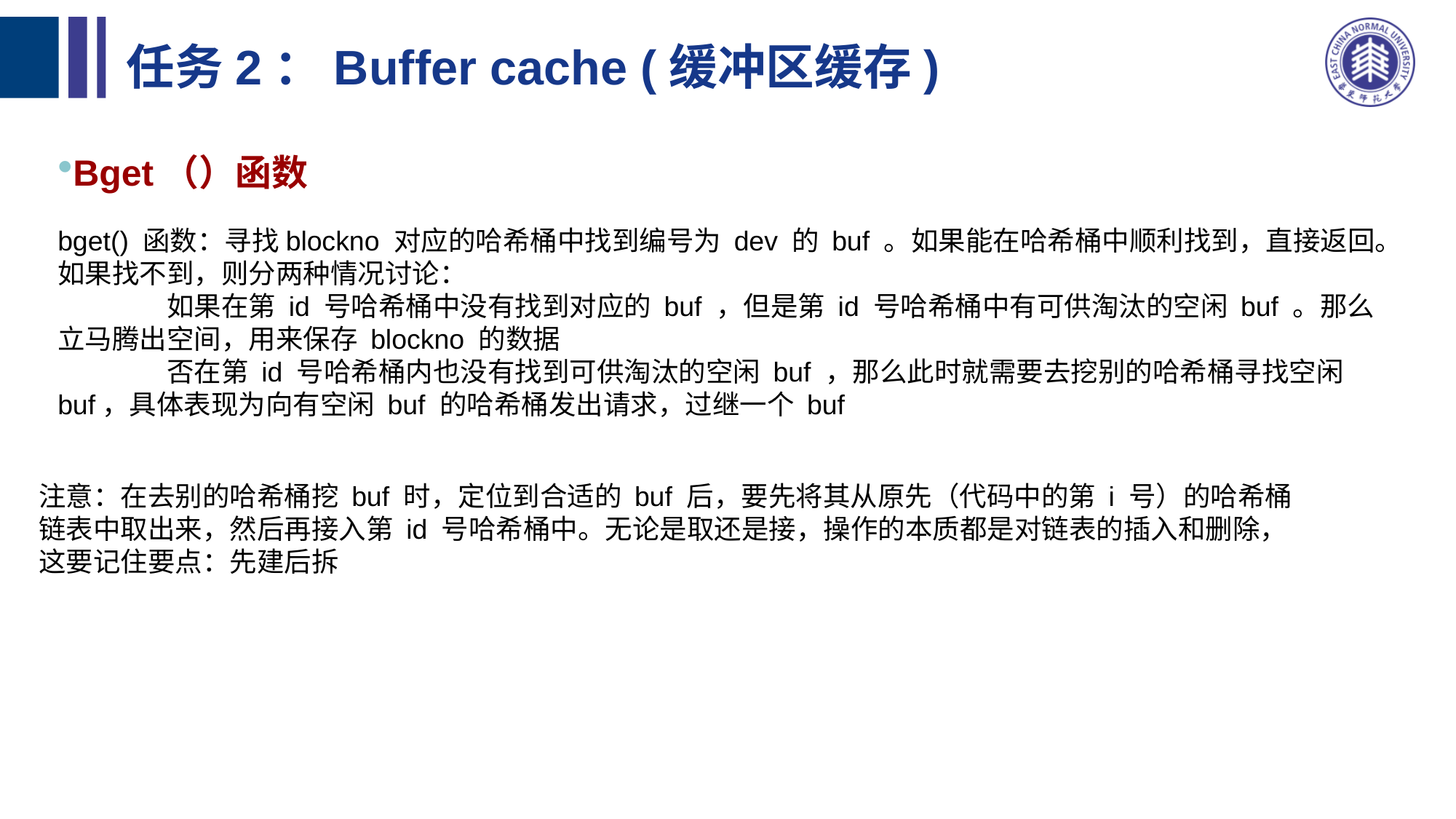

# 任务2：Buffer cache (缓冲区缓存)
Bget（）函数
bget() 函数：寻找blockno 对应的哈希桶中找到编号为 dev 的 buf 。如果能在哈希桶中顺利找到，直接返回。如果找不到，则分两种情况讨论：
	如果在第 id 号哈希桶中没有找到对应的 buf ，但是第 id 号哈希桶中有可供淘汰的空闲 buf 。那么 立马腾出空间，用来保存 blockno 的数据
	否在第 id 号哈希桶内也没有找到可供淘汰的空闲 buf ，那么此时就需要去挖别的哈希桶寻找空闲buf，具体表现为向有空闲 buf 的哈希桶发出请求，过继一个 buf
注意：在去别的哈希桶挖 buf 时，定位到合适的 buf 后，要先将其从原先（代码中的第 i 号）的哈希桶链表中取出来，然后再接入第 id 号哈希桶中。无论是取还是接，操作的本质都是对链表的插入和删除，这要记住要点：先建后拆